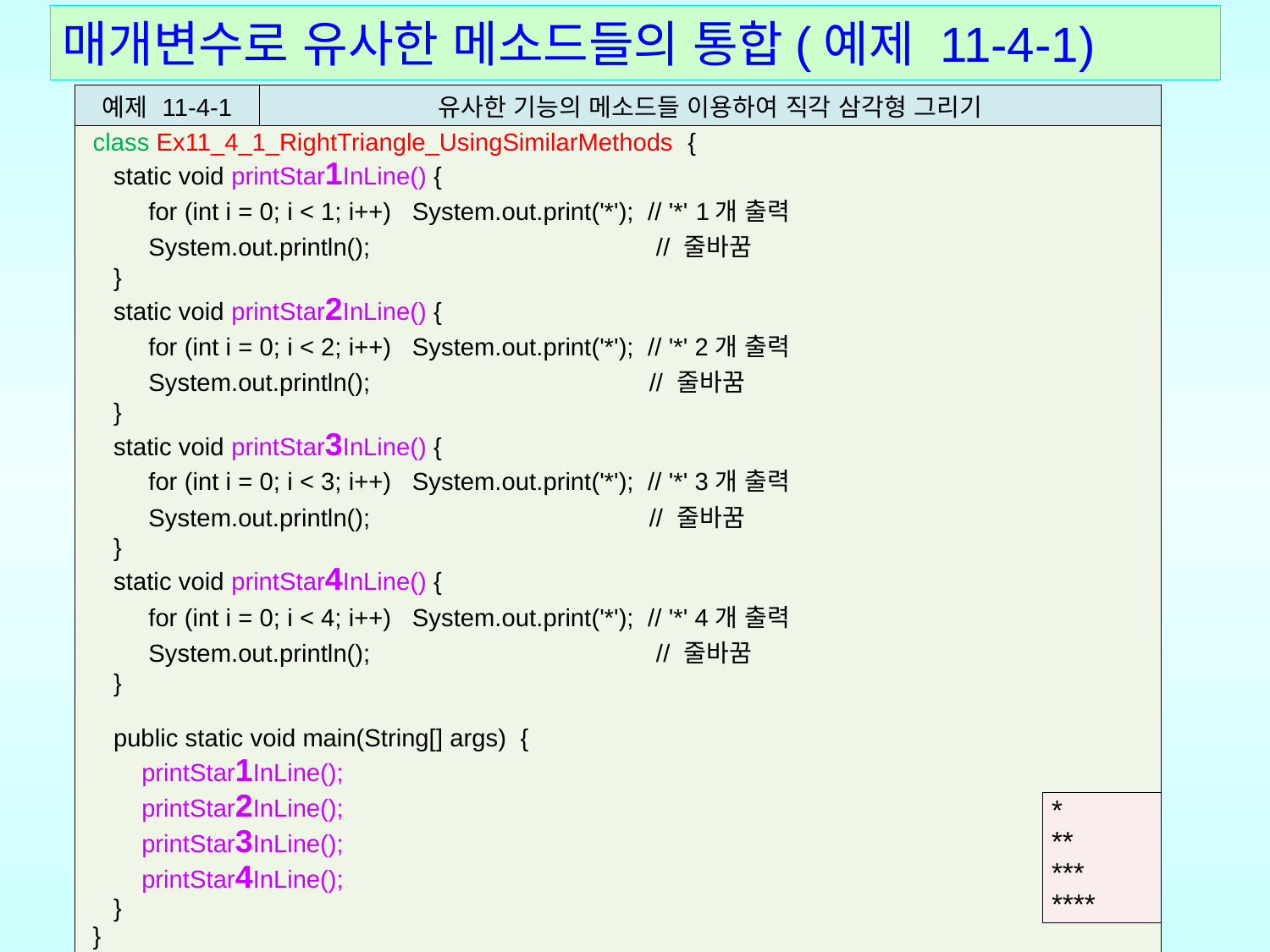

# 매개변수로 유사한 메소드들의 통합(예제 11-4-1)
| 예제 11-4-1 | 유사한 기능의 메소드들 이용하여 직각 삼각형 그리기 |
| --- | --- |
| class Ex11\_4\_1\_RightTriangle\_UsingSimilarMethods { static void printStar1InLine() { for (int i = 0; i < 1; i++) System.out.print('\*'); // '\*' 1개 출력 System.out.println(); // 줄바꿈 } static void printStar2InLine() { for (int i = 0; i < 2; i++) System.out.print('\*'); // '\*' 2개 출력 System.out.println(); // 줄바꿈 } static void printStar3InLine() { for (int i = 0; i < 3; i++) System.out.print('\*'); // '\*' 3개 출력 System.out.println(); // 줄바꿈 } static void printStar4InLine() { for (int i = 0; i < 4; i++) System.out.print('\*'); // '\*' 4개 출력 System.out.println(); // 줄바꿈 } public static void main(String[] args) { printStar1InLine(); printStar2InLine(); printStar3InLine(); printStar4InLine(); } } |  |
| \* \*\* \*\*\* \*\*\*\* |
| --- |